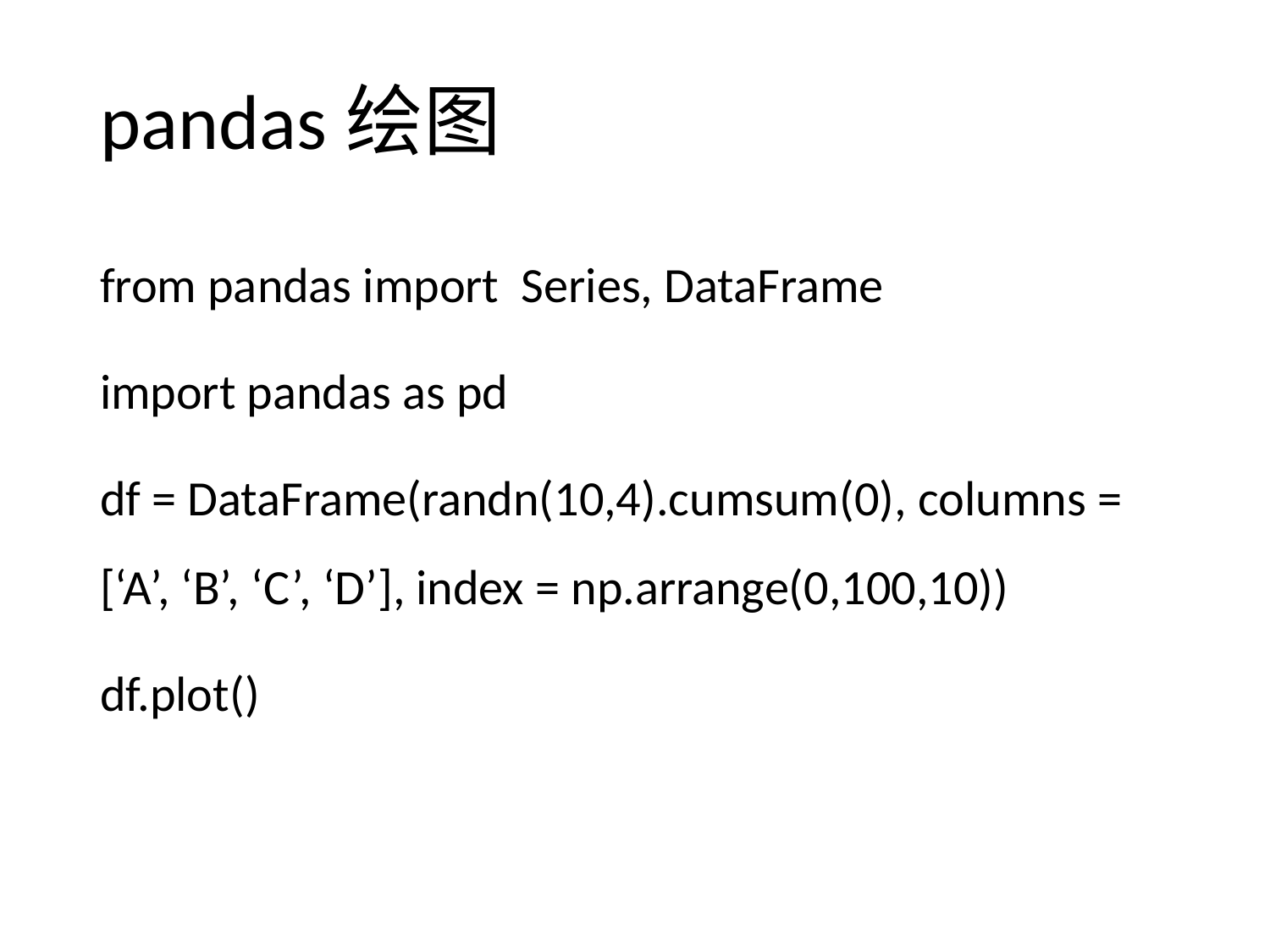

# pandas绘图
from pandas import  Series, DataFrame
import pandas as pd
df = DataFrame(randn(10,4).cumsum(0), columns = [‘A’, ‘B’, ‘C’, ‘D’], index = np.arrange(0,100,10))
df.plot()